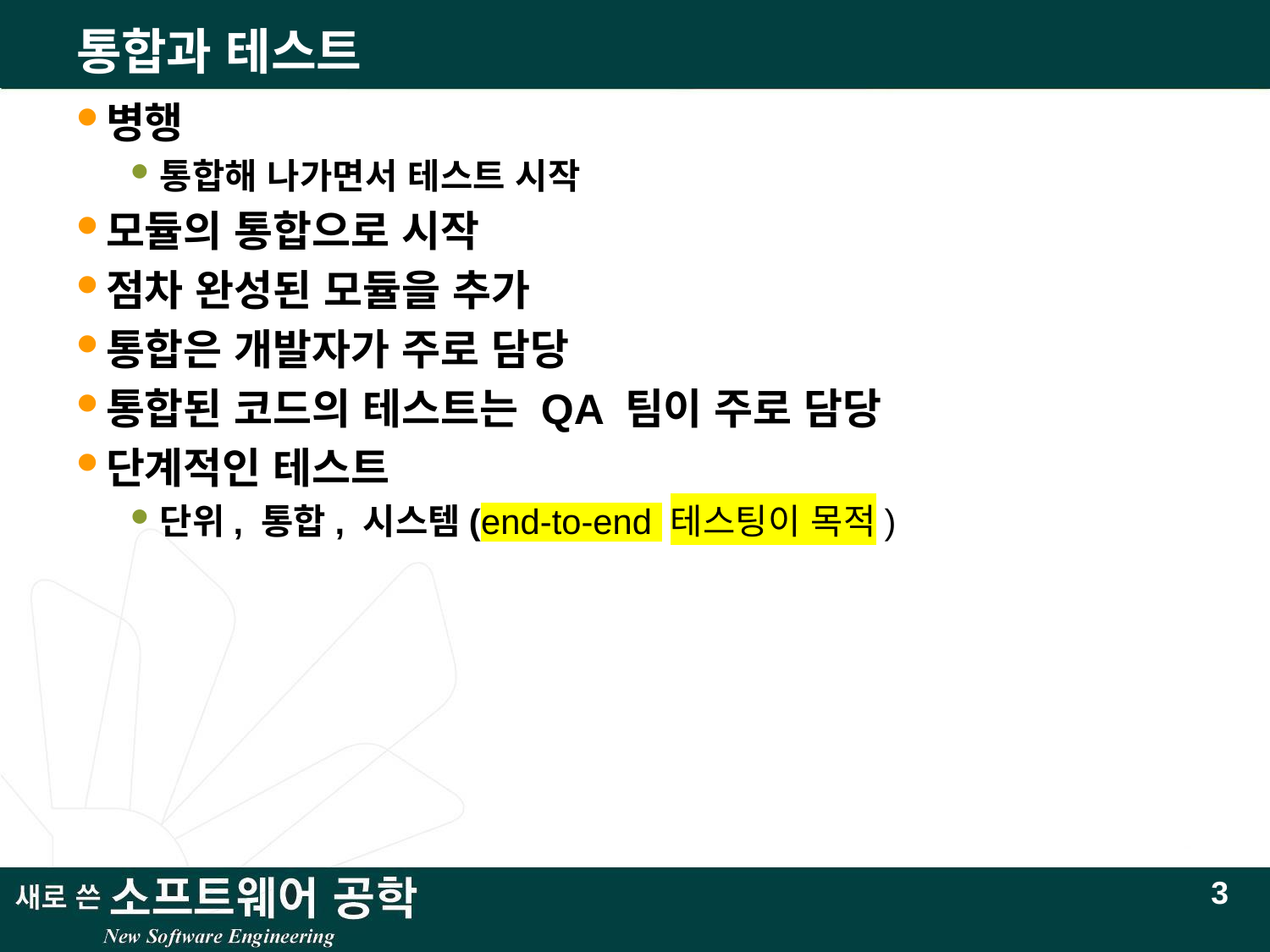

# 통합과 테스트
병행
통합해 나가면서 테스트 시작
모듈의 통합으로 시작
점차 완성된 모듈을 추가
통합은 개발자가 주로 담당
통합된 코드의 테스트는 QA 팀이 주로 담당
단계적인 테스트
단위, 통합, 시스템(end-to-end 테스팅이 목적)